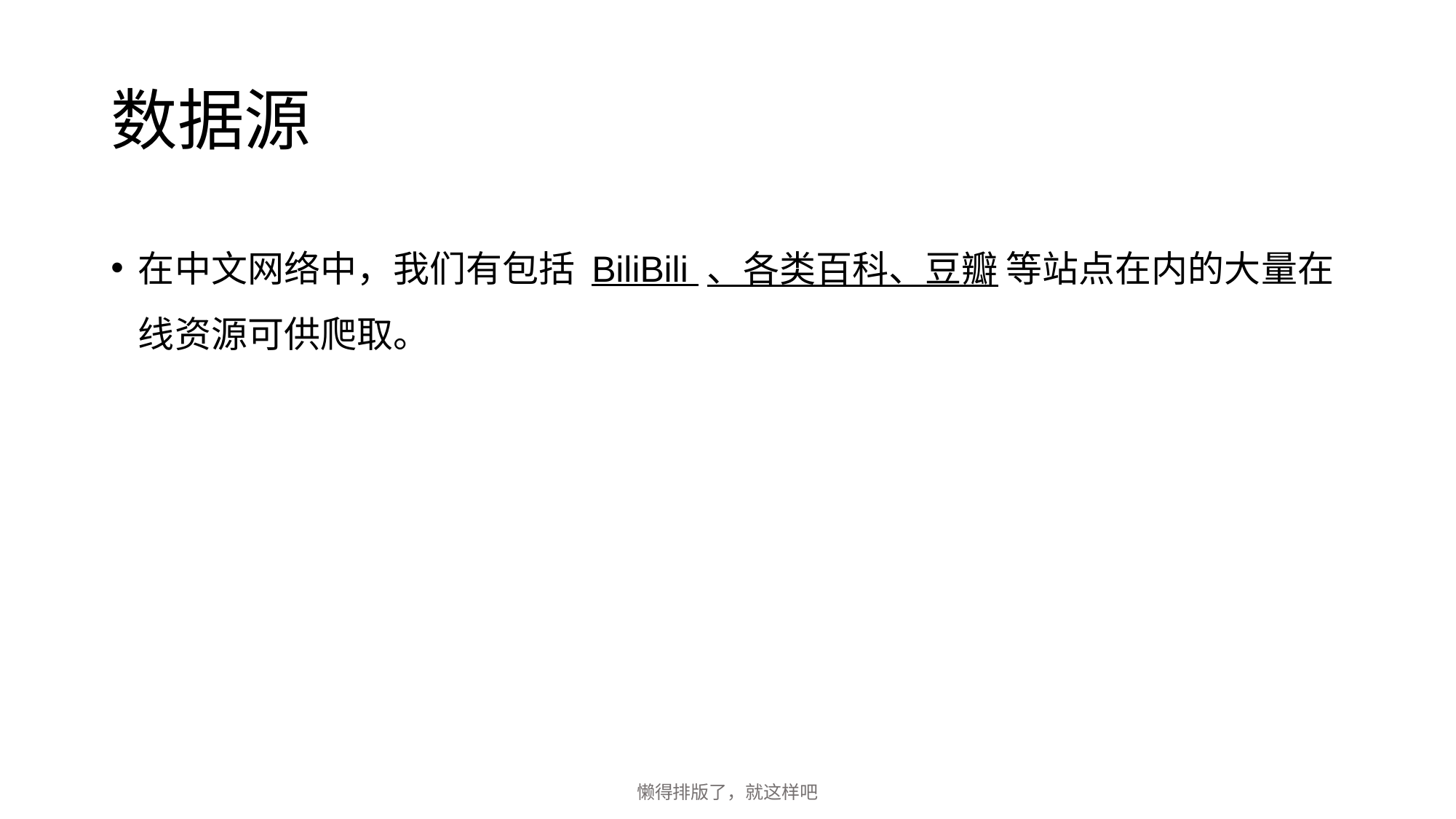

# 数据源
在中文网络中，我们有包括 BiliBili 、各类百科、豆瓣 等站点在内的大量在线资源可供爬取。
懒得排版了，就这样吧